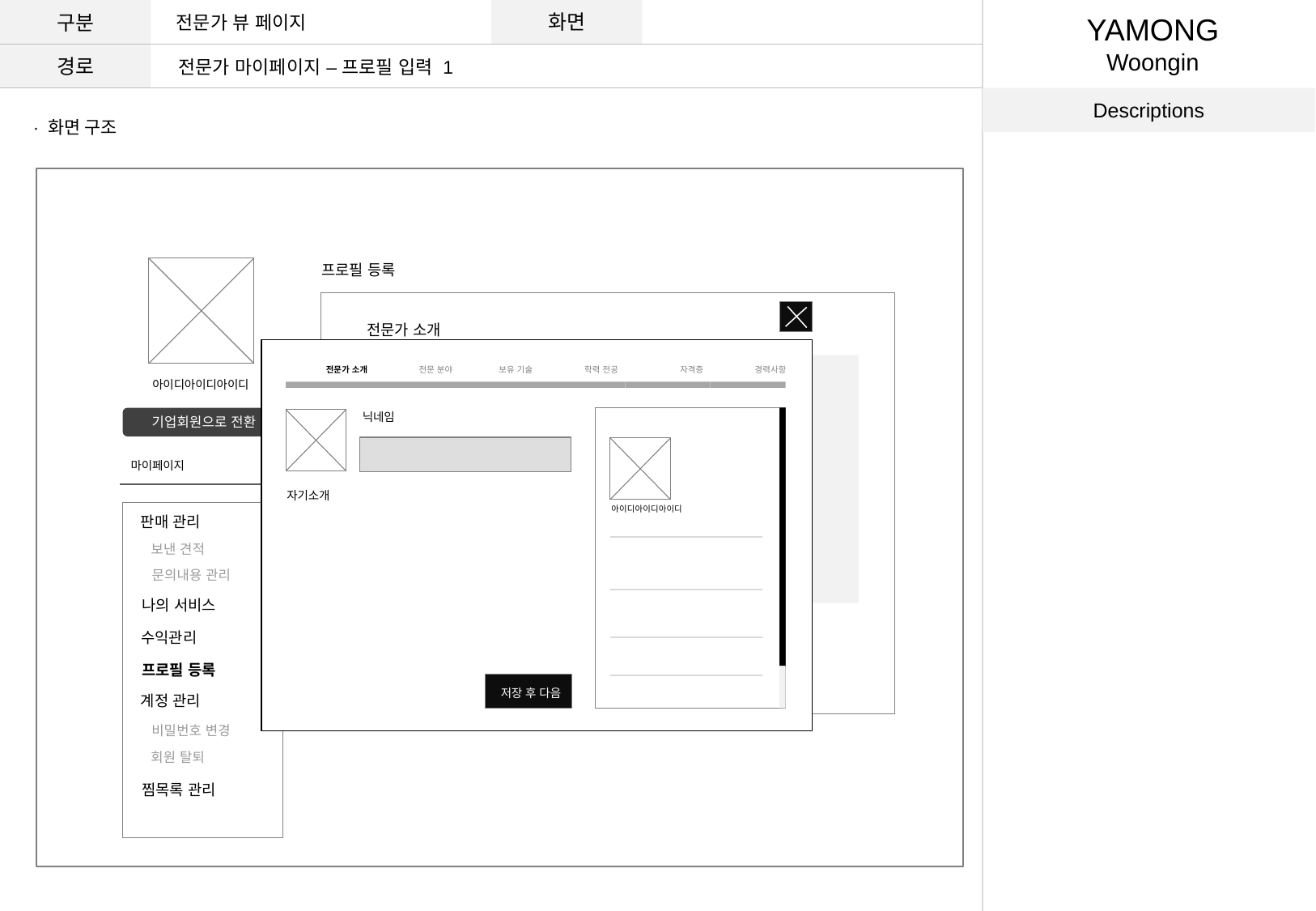

구분
화면
전문가 뷰 페이지
YAMONG
Woongin
경로
전문가 마이페이지 – 프로필 입력 1
Descriptions
· 화면 구조

프로필 등록

전문가 소개

+ 등록하기
전문가 소개
전문 분야
보유 기술
학력 전공
자격증
경력사항
아이디아이디아이디

닉네임

기업회원으로 전환

마이페이지
자기소개
아이디아이디아이디

판매 관리

보낸 견적
문의내용 관리
나의 서비스
수익관리
프로필 등록

저장 후 다음
계정 관리
비밀번호 변경
회원 탈퇴
찜목록 관리